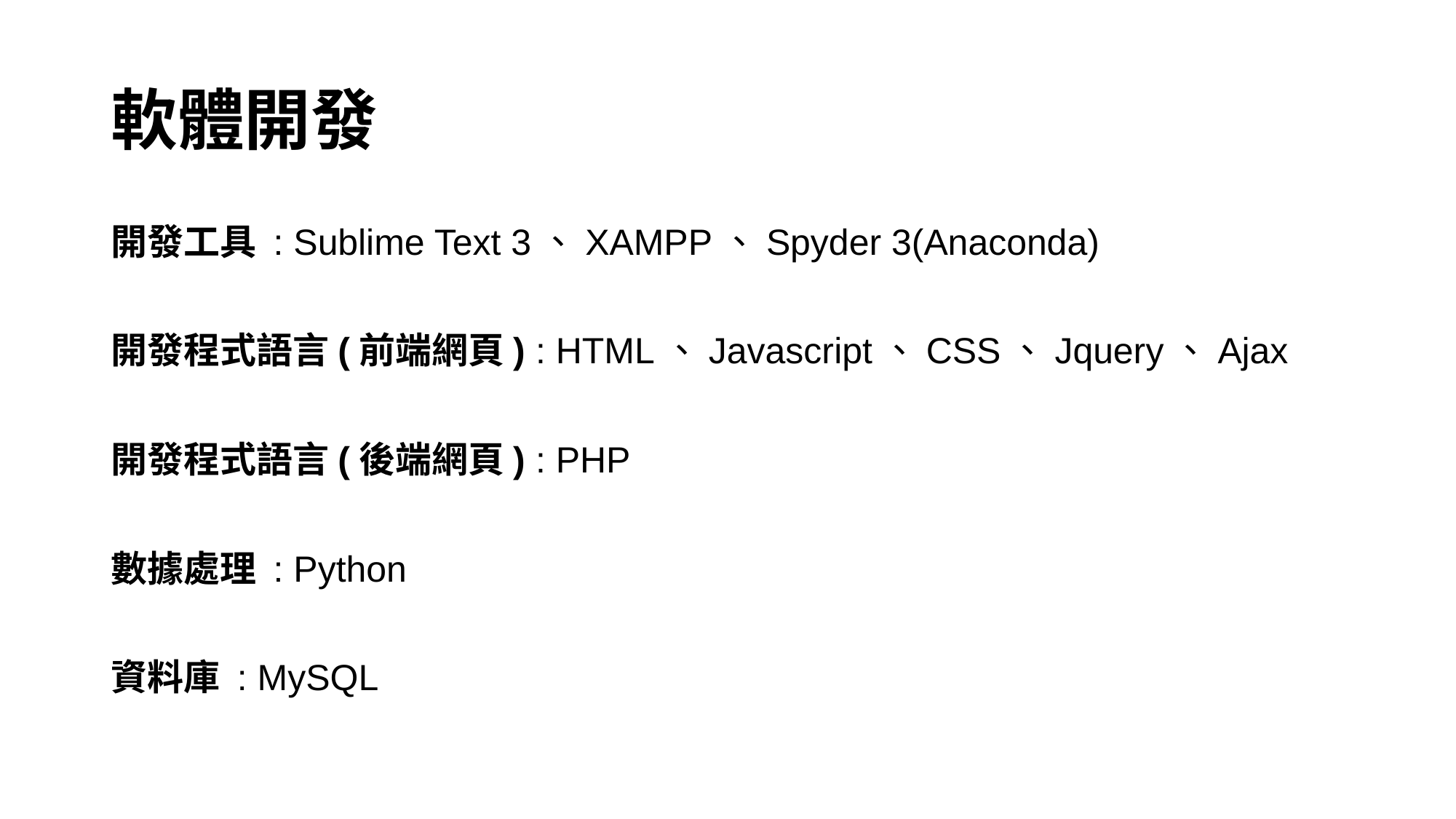

# 軟體開發
開發工具 : Sublime Text 3、XAMPP、Spyder 3(Anaconda)

開發程式語言(前端網頁) : HTML、Javascript、CSS、Jquery、Ajax

開發程式語言(後端網頁) : PHP

數據處理 : Python

資料庫 : MySQL